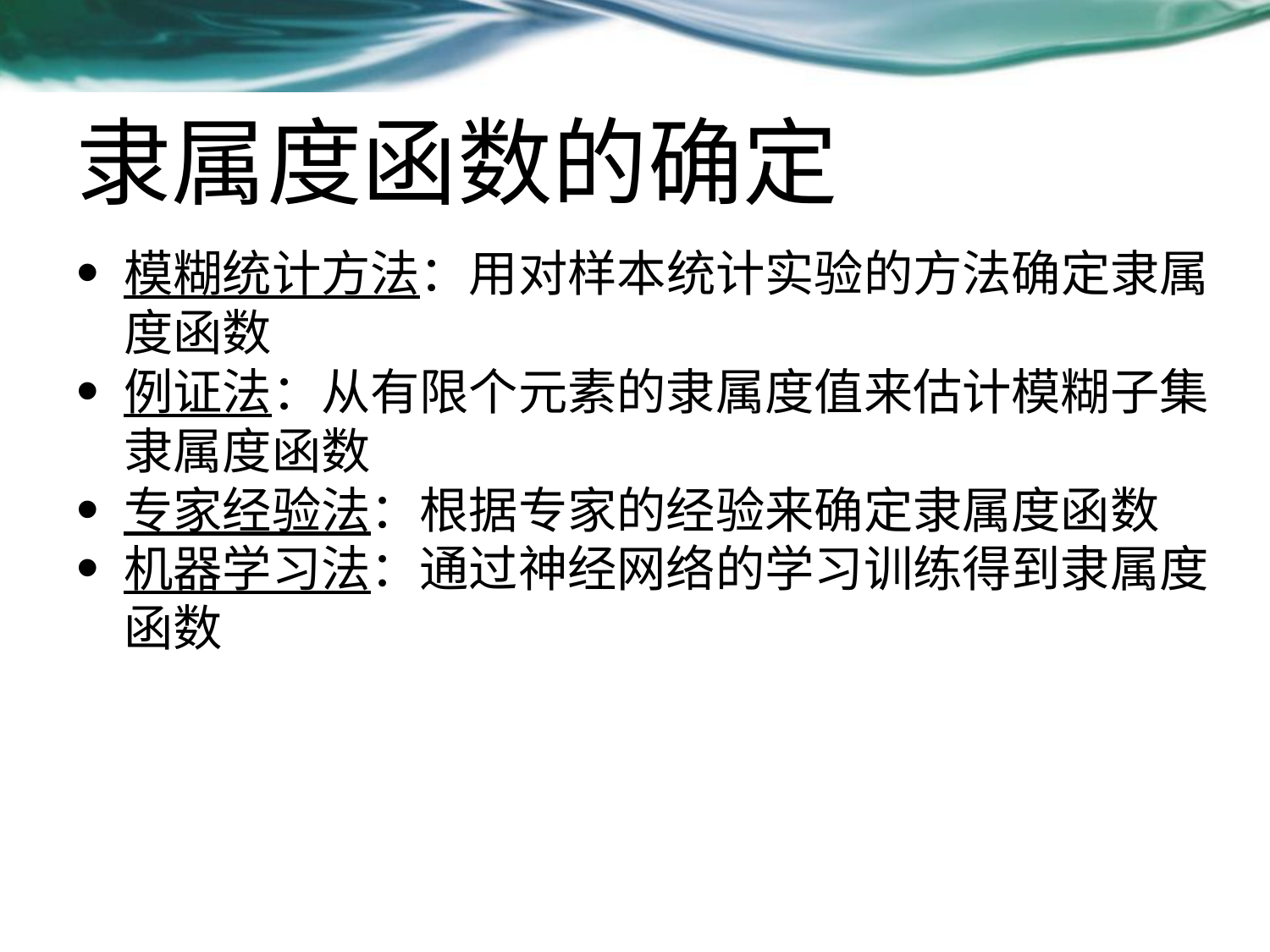

# 隶属度函数的确定
模糊统计方法：用对样本统计实验的方法确定隶属度函数
例证法：从有限个元素的隶属度值来估计模糊子集隶属度函数
专家经验法：根据专家的经验来确定隶属度函数
机器学习法：通过神经网络的学习训练得到隶属度函数